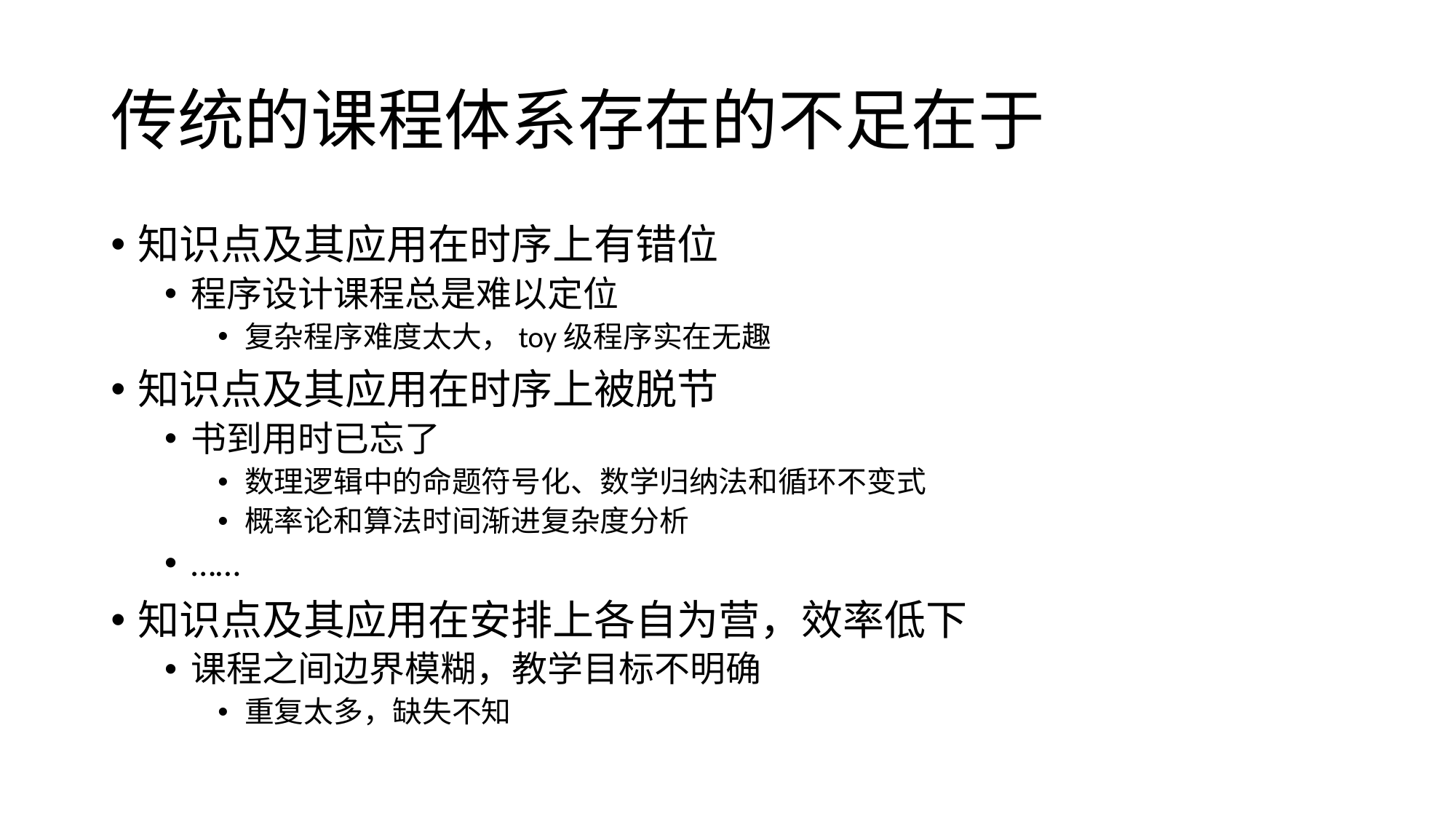

# 传统的课程体系存在的不足在于
知识点及其应用在时序上有错位
程序设计课程总是难以定位
复杂程序难度太大，toy级程序实在无趣
知识点及其应用在时序上被脱节
书到用时已忘了
数理逻辑中的命题符号化、数学归纳法和循环不变式
概率论和算法时间渐进复杂度分析
……
知识点及其应用在安排上各自为营，效率低下
课程之间边界模糊，教学目标不明确
重复太多，缺失不知